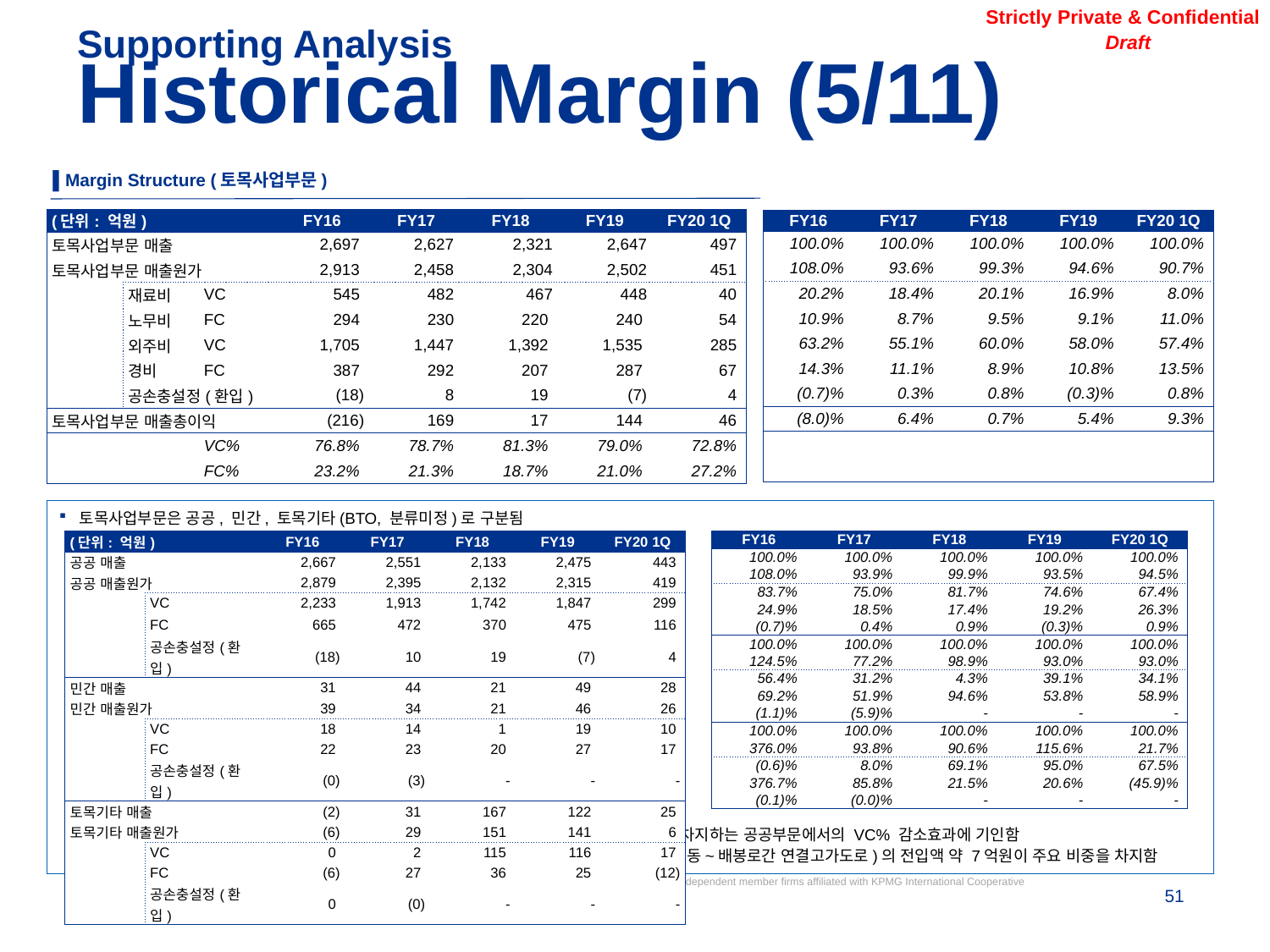

Supporting Analysis
Historical Margin (5/11)
▌Margin Structure (토목사업부문)

| (단위: 억원) |  |  | FY16 | FY17 | FY18 | FY19 | FY20 1Q |
| --- | --- | --- | --- | --- | --- | --- | --- |
| 토목사업부문 매출 |  |  | 2,697 | 2,627 | 2,321 | 2,647 | 497 |
| 토목사업부문 매출원가 |  |  | 2,913 | 2,458 | 2,304 | 2,502 | 451 |
|  | 재료비 | VC | 545 | 482 | 467 | 448 | 40 |
|  | 노무비 | FC | 294 | 230 | 220 | 240 | 54 |
|  | 외주비 | VC | 1,705 | 1,447 | 1,392 | 1,535 | 285 |
|  | 경비 | FC | 387 | 292 | 207 | 287 | 67 |
|  | 공손충설정(환입) |  | (18) | 8 | 19 | (7) | 4 |
| 토목사업부문 매출총이익 |  |  | (216) | 169 | 17 | 144 | 46 |
|  |  | VC% | 76.8% | 78.7% | 81.3% | 79.0% | 72.8% |
|  |  | FC% | 23.2% | 21.3% | 18.7% | 21.0% | 27.2% |
| FY16 | FY17 | FY18 | FY19 | FY20 1Q |
| --- | --- | --- | --- | --- |
| 100.0% | 100.0% | 100.0% | 100.0% | 100.0% |
| 108.0% | 93.6% | 99.3% | 94.6% | 90.7% |
| 20.2% | 18.4% | 20.1% | 16.9% | 8.0% |
| 10.9% | 8.7% | 9.5% | 9.1% | 11.0% |
| 63.2% | 55.1% | 60.0% | 58.0% | 57.4% |
| 14.3% | 11.1% | 8.9% | 10.8% | 13.5% |
| (0.7)% | 0.3% | 0.8% | (0.3)% | 0.8% |
| (8.0)% | 6.4% | 0.7% | 5.4% | 9.3% |
|  |  |  |  |  |
|  |  |  |  |  |
토목사업부문은 공공, 민간, 토목기타(BTO, 분류미정)로 구분됨

토목사업부문의 VC%는 ‘18년 이후 감소 추세를 보이고 있으며, 이는 대부분의 매출을 차지하는 공공부문에서의 VC% 감소효과에 기인함
‘20년 1Q 공사손실충당금은 C049301(녹산하수 소화조 설치 사업) 및 C051501(전농동~배봉로간 연결고가도로)의 전입액 약 7억원이 주요 비중을 차지함
| (단위: 억원) |  | FY16 | FY17 | FY18 | FY19 | FY20 1Q |
| --- | --- | --- | --- | --- | --- | --- |
| 공공 매출 |  | 2,667 | 2,551 | 2,133 | 2,475 | 443 |
| 공공 매출원가 |  | 2,879 | 2,395 | 2,132 | 2,315 | 419 |
|  | VC | 2,233 | 1,913 | 1,742 | 1,847 | 299 |
|  | FC | 665 | 472 | 370 | 475 | 116 |
|  | 공손충설정(환입) | (18) | 10 | 19 | (7) | 4 |
| 민간 매출 |  | 31 | 44 | 21 | 49 | 28 |
| 민간 매출원가 |  | 39 | 34 | 21 | 46 | 26 |
|  | VC | 18 | 14 | 1 | 19 | 10 |
|  | FC | 22 | 23 | 20 | 27 | 17 |
|  | 공손충설정(환입) | (0) | (3) | - | - | - |
| 토목기타 매출 |  | (2) | 31 | 167 | 122 | 25 |
| 토목기타 매출원가 |  | (6) | 29 | 151 | 141 | 6 |
|  | VC | 0 | 2 | 115 | 116 | 17 |
|  | FC | (6) | 27 | 36 | 25 | (12) |
|  | 공손충설정(환입) | 0 | (0) | - | - | - |
| FY16 | FY17 | FY18 | FY19 | FY20 1Q |
| --- | --- | --- | --- | --- |
| 100.0% | 100.0% | 100.0% | 100.0% | 100.0% |
| 108.0% | 93.9% | 99.9% | 93.5% | 94.5% |
| 83.7% | 75.0% | 81.7% | 74.6% | 67.4% |
| 24.9% | 18.5% | 17.4% | 19.2% | 26.3% |
| (0.7)% | 0.4% | 0.9% | (0.3)% | 0.9% |
| 100.0% | 100.0% | 100.0% | 100.0% | 100.0% |
| 124.5% | 77.2% | 98.9% | 93.0% | 93.0% |
| 56.4% | 31.2% | 4.3% | 39.1% | 34.1% |
| 69.2% | 51.9% | 94.6% | 53.8% | 58.9% |
| (1.1)% | (5.9)% | - | - | - |
| 100.0% | 100.0% | 100.0% | 100.0% | 100.0% |
| 376.0% | 93.8% | 90.6% | 115.6% | 21.7% |
| (0.6)% | 8.0% | 69.1% | 95.0% | 67.5% |
| 376.7% | 85.8% | 21.5% | 20.6% | (45.9)% |
| (0.1)% | (0.0)% | - | - | - |